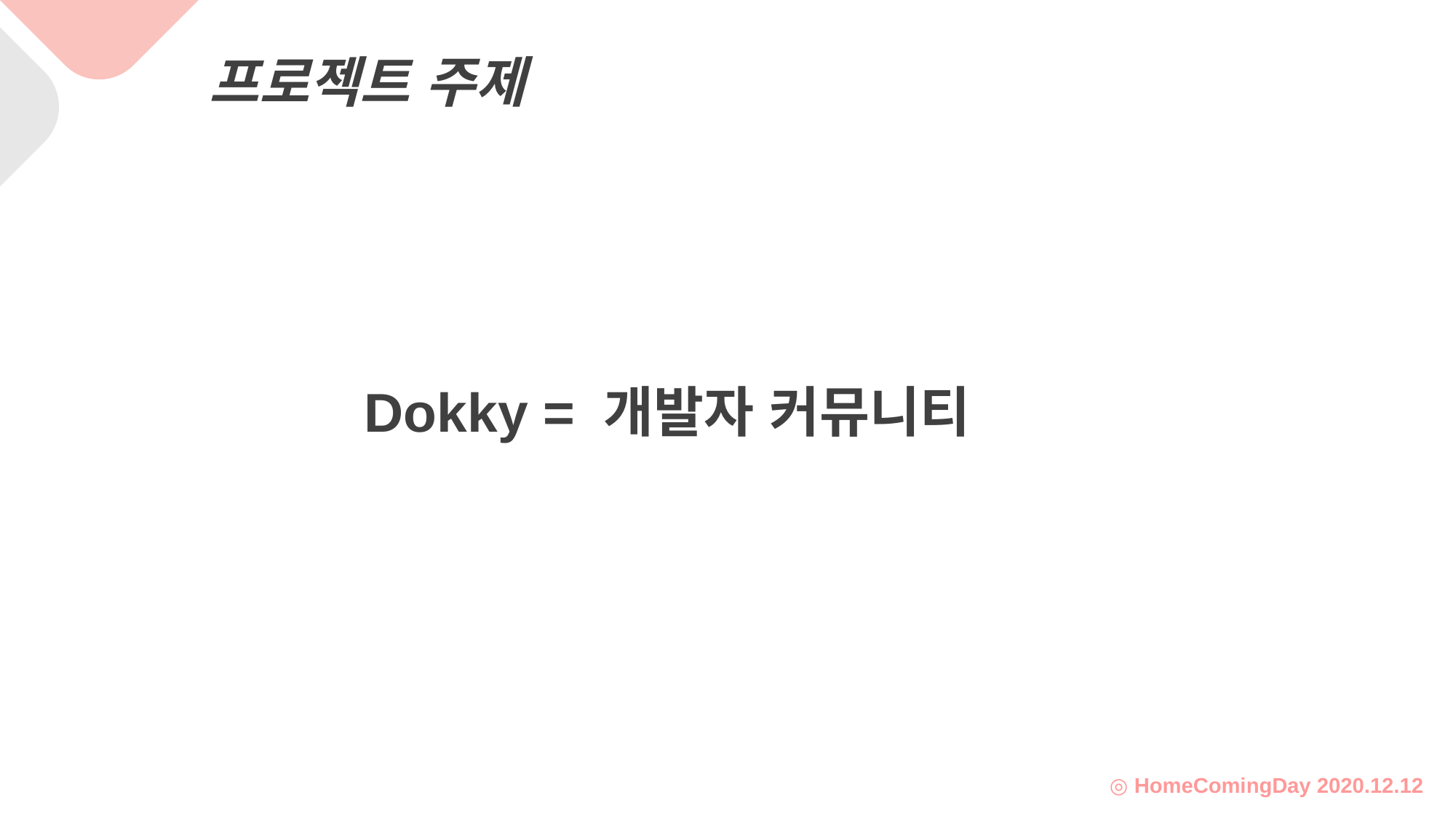

프로젝트 주제
Dokky = 개발자 커뮤니티
◎ HomeComingDay 2020.12.12